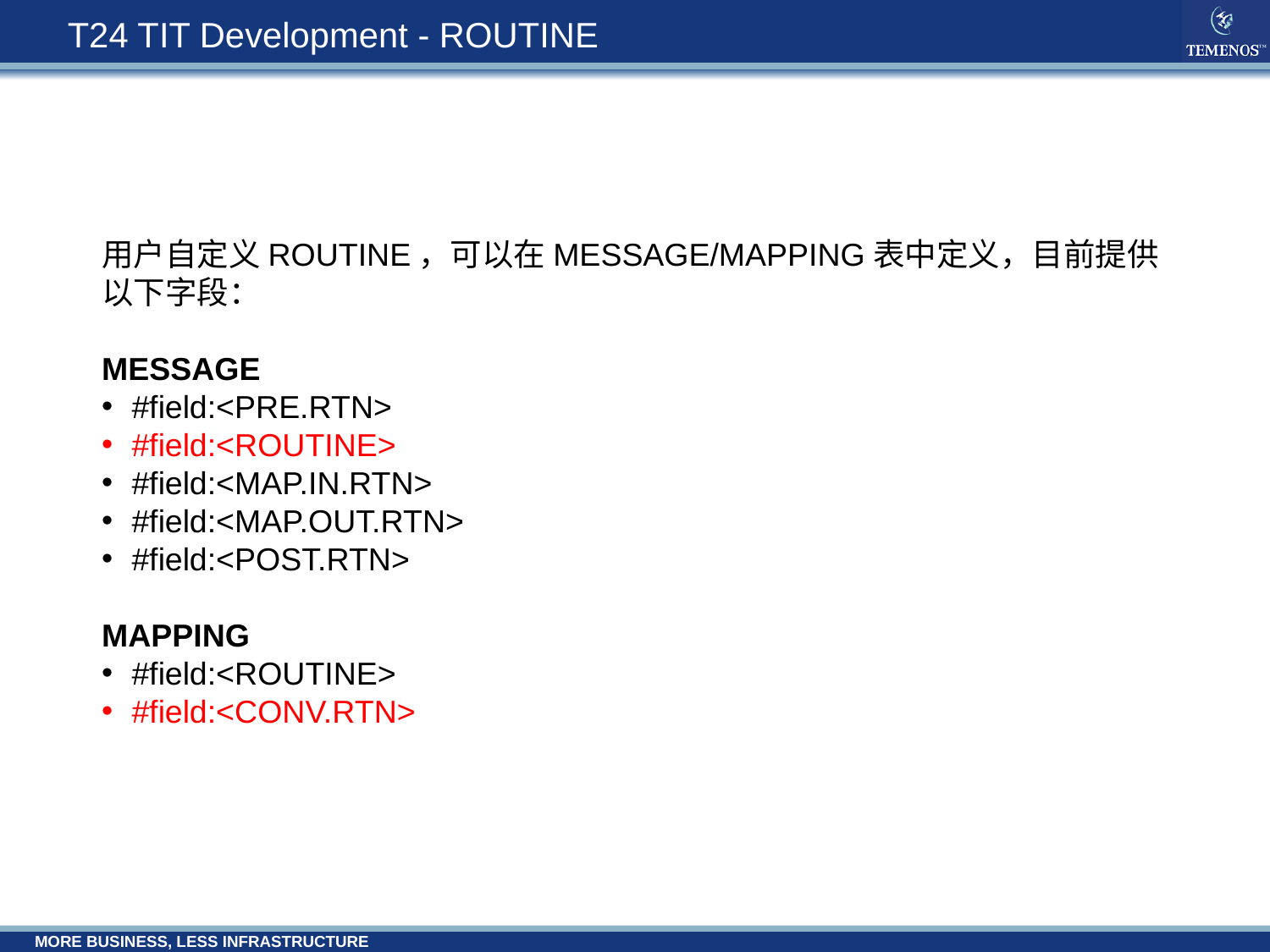

# T24 TIT Development - ROUTINE
用户自定义ROUTINE，可以在MESSAGE/MAPPING表中定义，目前提供以下字段：

MESSAGE
#field:<PRE.RTN>
#field:<ROUTINE>
#field:<MAP.IN.RTN>
#field:<MAP.OUT.RTN>
#field:<POST.RTN>

MAPPING
#field:<ROUTINE>
#field:<CONV.RTN>